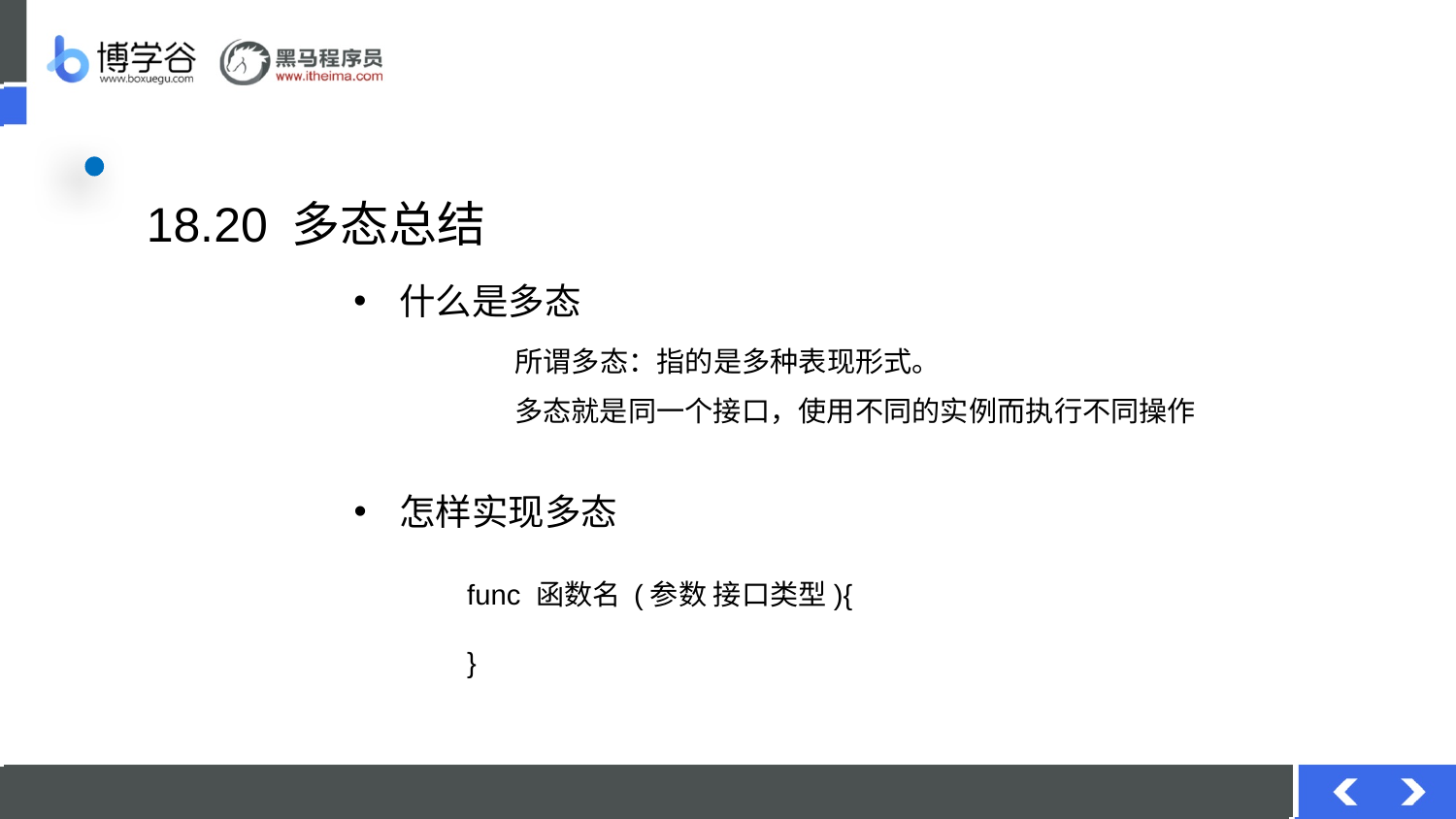

# 18.20	多态总结
什么是多态
所谓多态：指的是多种表现形式。
多态就是同一个接口，使用不同的实例而执行不同操作
怎样实现多态
func 函数名 (参数 接口类型){

}